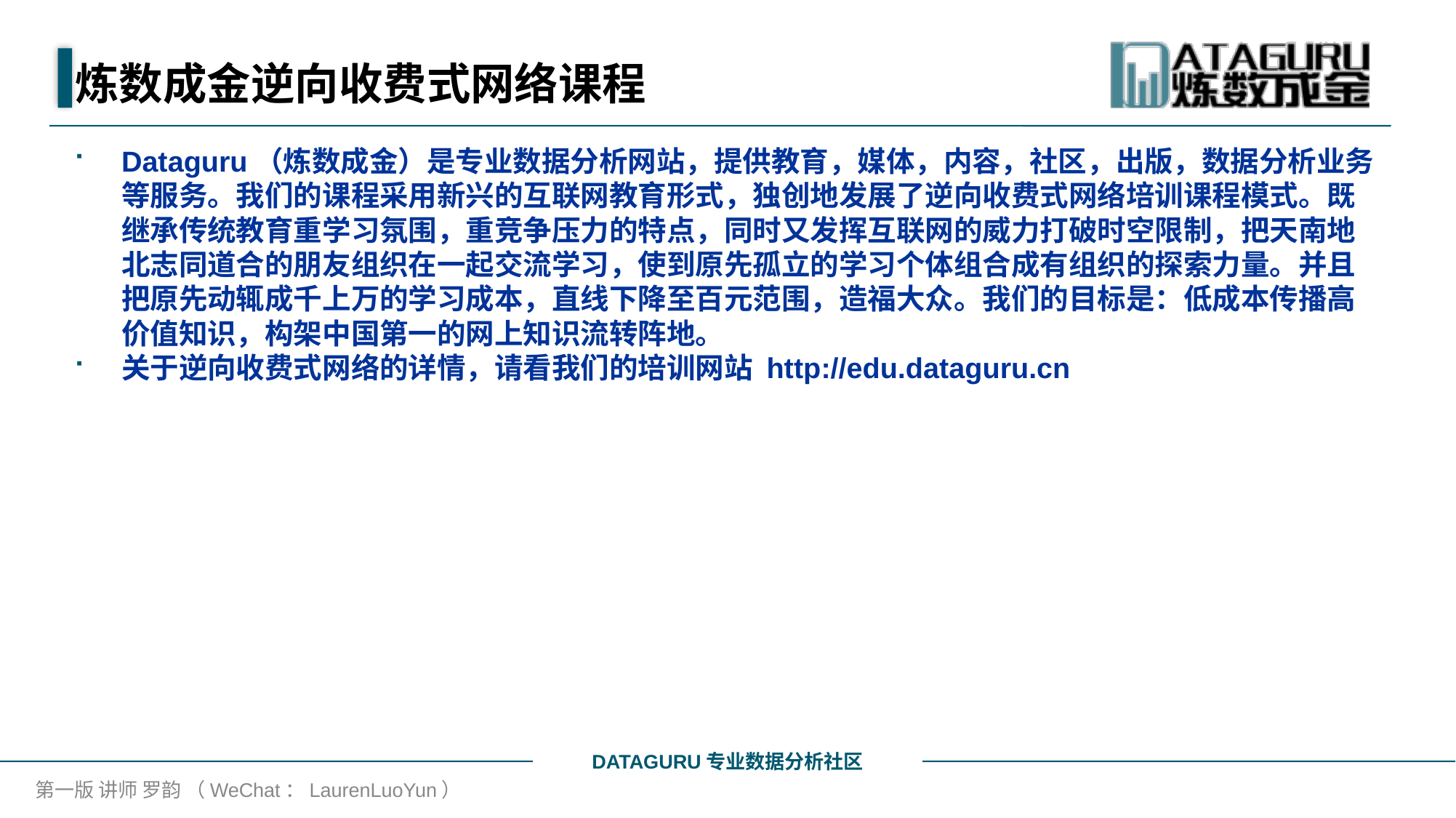

炼数成金逆向收费式网络课程
Dataguru（炼数成金）是专业数据分析网站，提供教育，媒体，内容，社区，出版，数据分析业务等服务。我们的课程采用新兴的互联网教育形式，独创地发展了逆向收费式网络培训课程模式。既继承传统教育重学习氛围，重竞争压力的特点，同时又发挥互联网的威力打破时空限制，把天南地北志同道合的朋友组织在一起交流学习，使到原先孤立的学习个体组合成有组织的探索力量。并且把原先动辄成千上万的学习成本，直线下降至百元范围，造福大众。我们的目标是：低成本传播高价值知识，构架中国第一的网上知识流转阵地。
关于逆向收费式网络的详情，请看我们的培训网站 http://edu.dataguru.cn